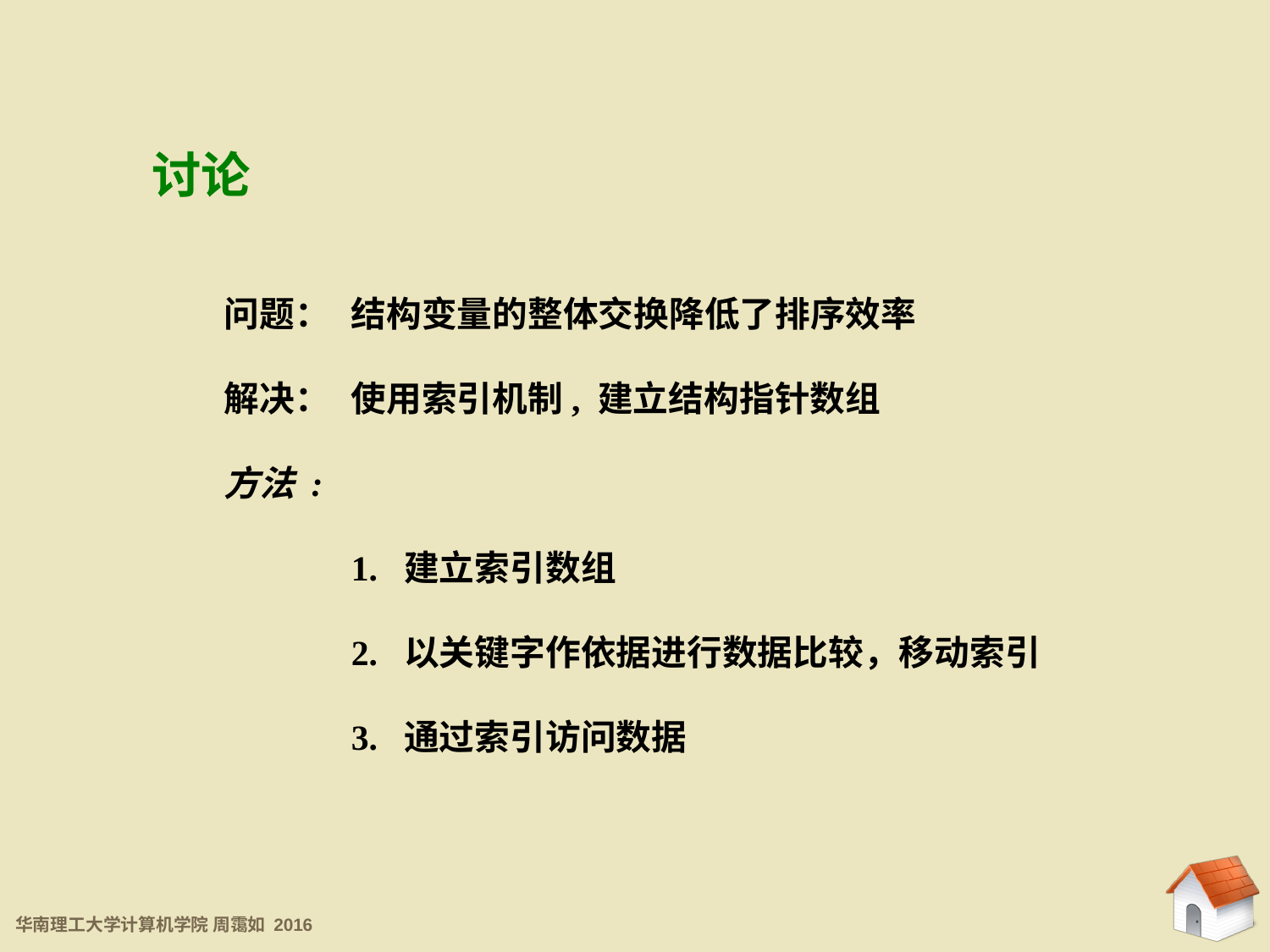

5.2  结构数组
讨论
问题：	结构变量的整体交换降低了排序效率
解决：	使用索引机制, 建立结构指针数组
方法 :
	1.  建立索引数组
	2.  以关键字作依据进行数据比较，移动索引
	3.  通过索引访问数据